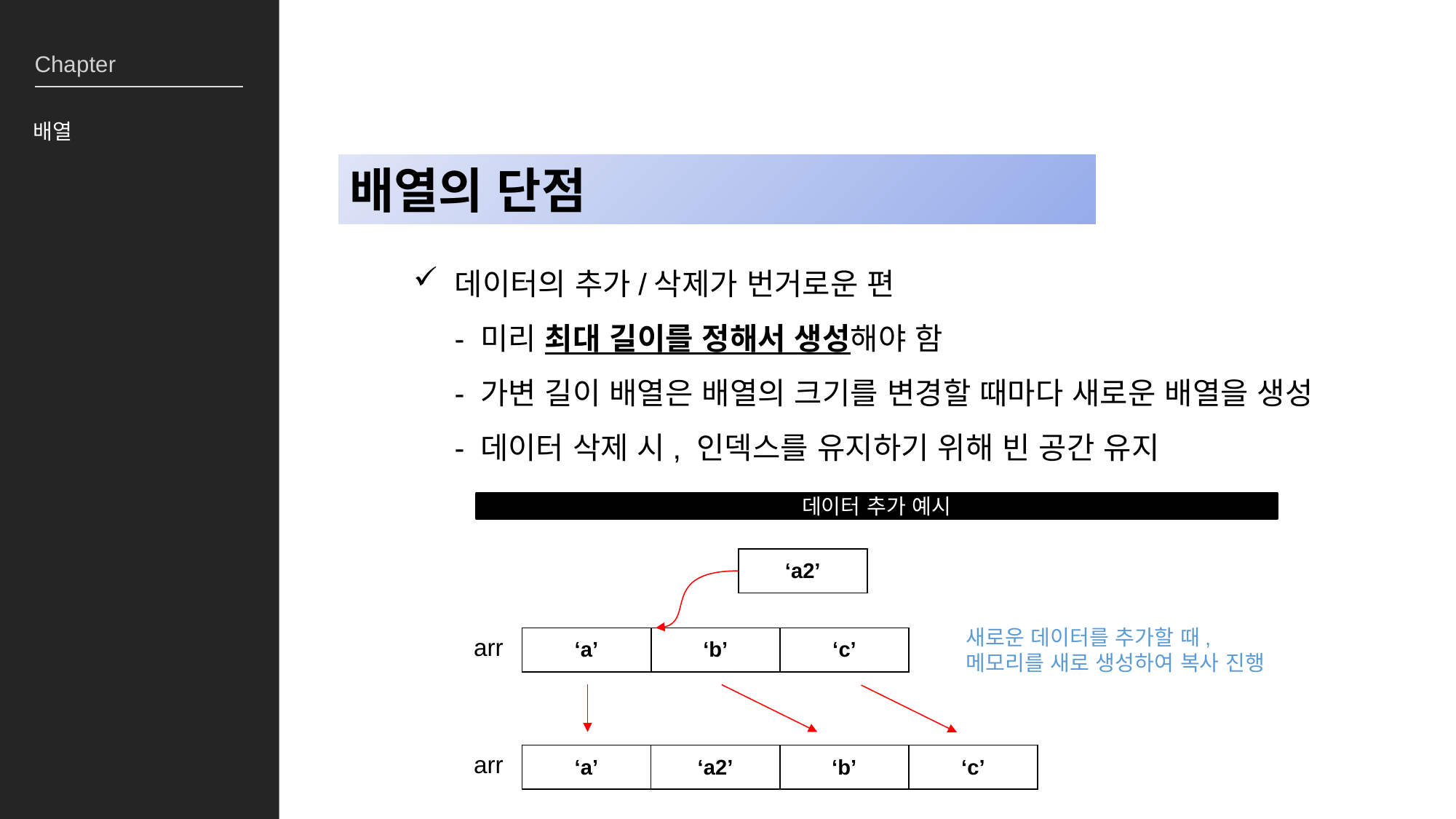

배열
배열의 단점
데이터의 추가/삭제가 번거로운 편
- 미리 최대 길이를 정해서 생성해야 함
- 가변 길이 배열은 배열의 크기를 변경할 때마다 새로운 배열을 생성
- 데이터 삭제 시, 인덱스를 유지하기 위해 빈 공간 유지
데이터 추가 예시
| ‘a2’ |
| --- |
새로운 데이터를 추가할 때,
메모리를 새로 생성하여 복사 진행
arr
| ‘a’ | ‘b’ | ‘c’ |
| --- | --- | --- |
arr
| ‘a’ | ‘a2’ | ‘b’ | ‘c’ |
| --- | --- | --- | --- |